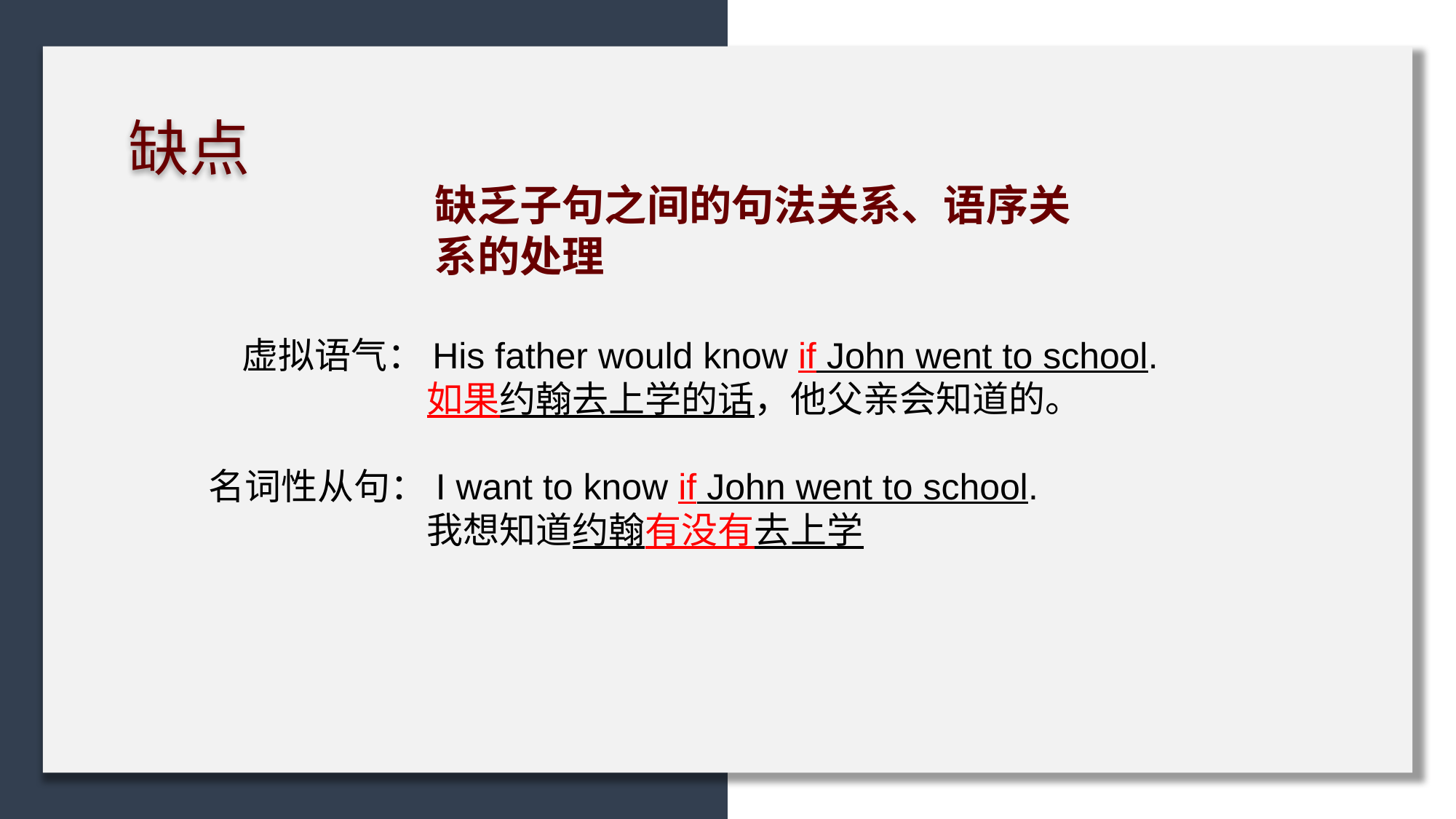

缺点
缺乏子句之间的句法关系、语序关系的处理
   虚拟语气：His father would know if John went to school.
		如果约翰去上学的话，他父亲会知道的。

名词性从句：I want to know if John went to school.
		我想知道约翰有没有去上学